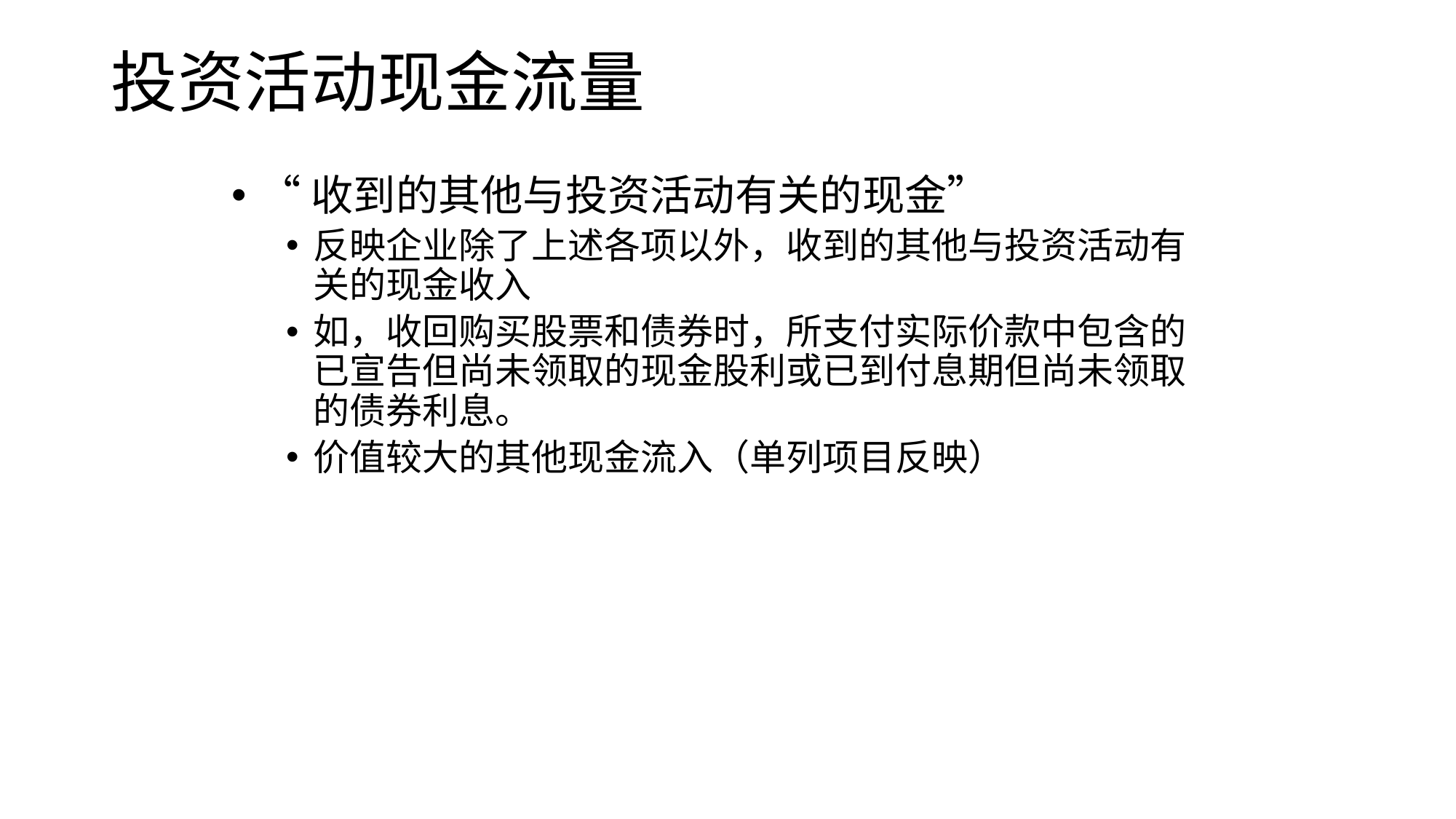

# 投资活动现金流量
“收到的其他与投资活动有关的现金”
反映企业除了上述各项以外，收到的其他与投资活动有关的现金收入
如，收回购买股票和债券时，所支付实际价款中包含的已宣告但尚未领取的现金股利或已到付息期但尚未领取的债券利息。
价值较大的其他现金流入（单列项目反映）

2023/3/30
55